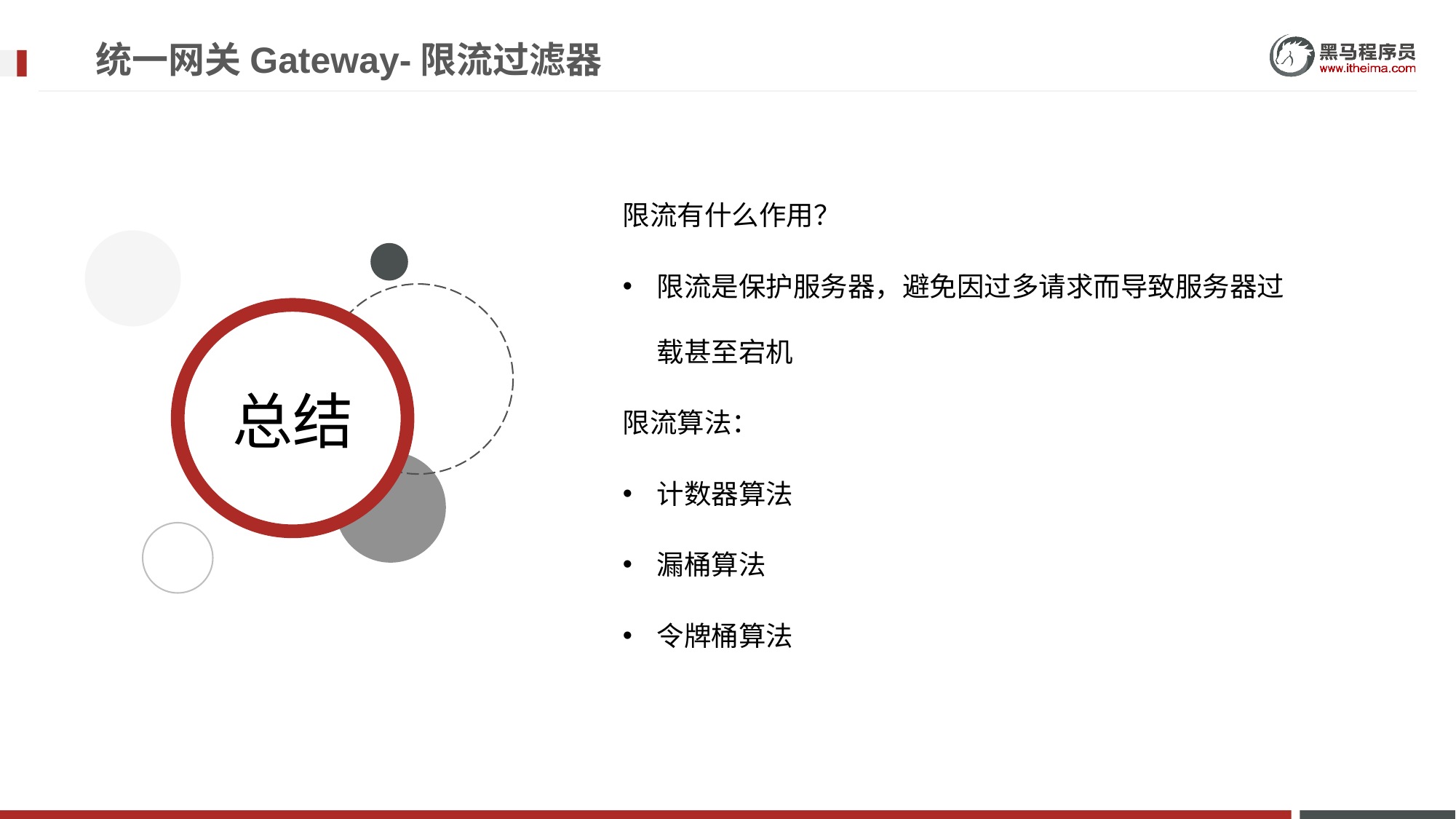

# 统一网关Gateway-限流过滤器
限流有什么作用？
限流是保护服务器，避免因过多请求而导致服务器过载甚至宕机
限流算法：
计数器算法
漏桶算法
令牌桶算法